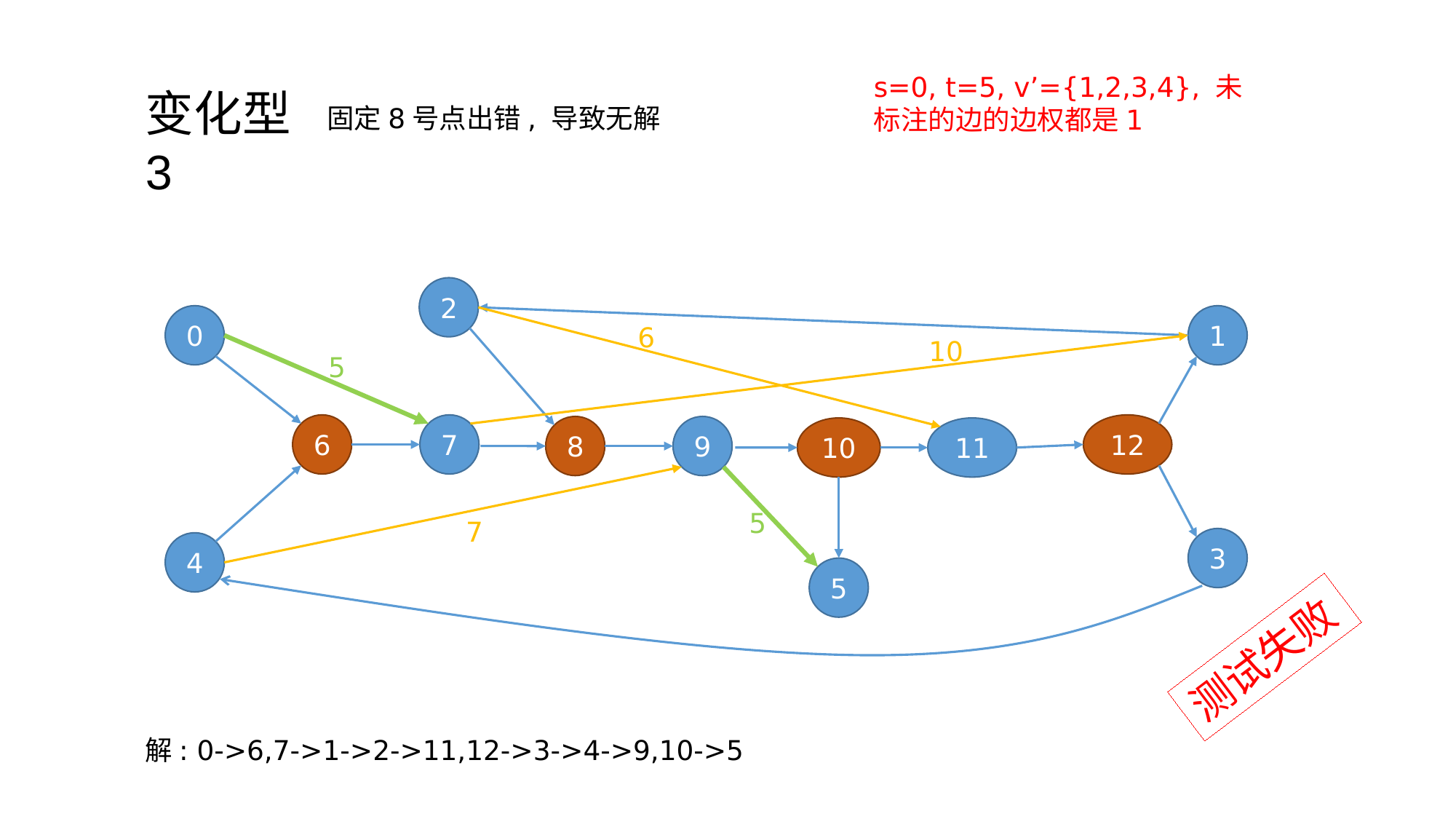

s=0, t=5, v’={1,2,3,4}, 未标注的边的边权都是1
变化型3
固定8号点出错, 导致无解
2
0
1
6
10
5
6
7
12
8
9
10
11
5
7
3
4
5

测试失败
解: 0->6,7->1->2->11,12->3->4->9,10->5